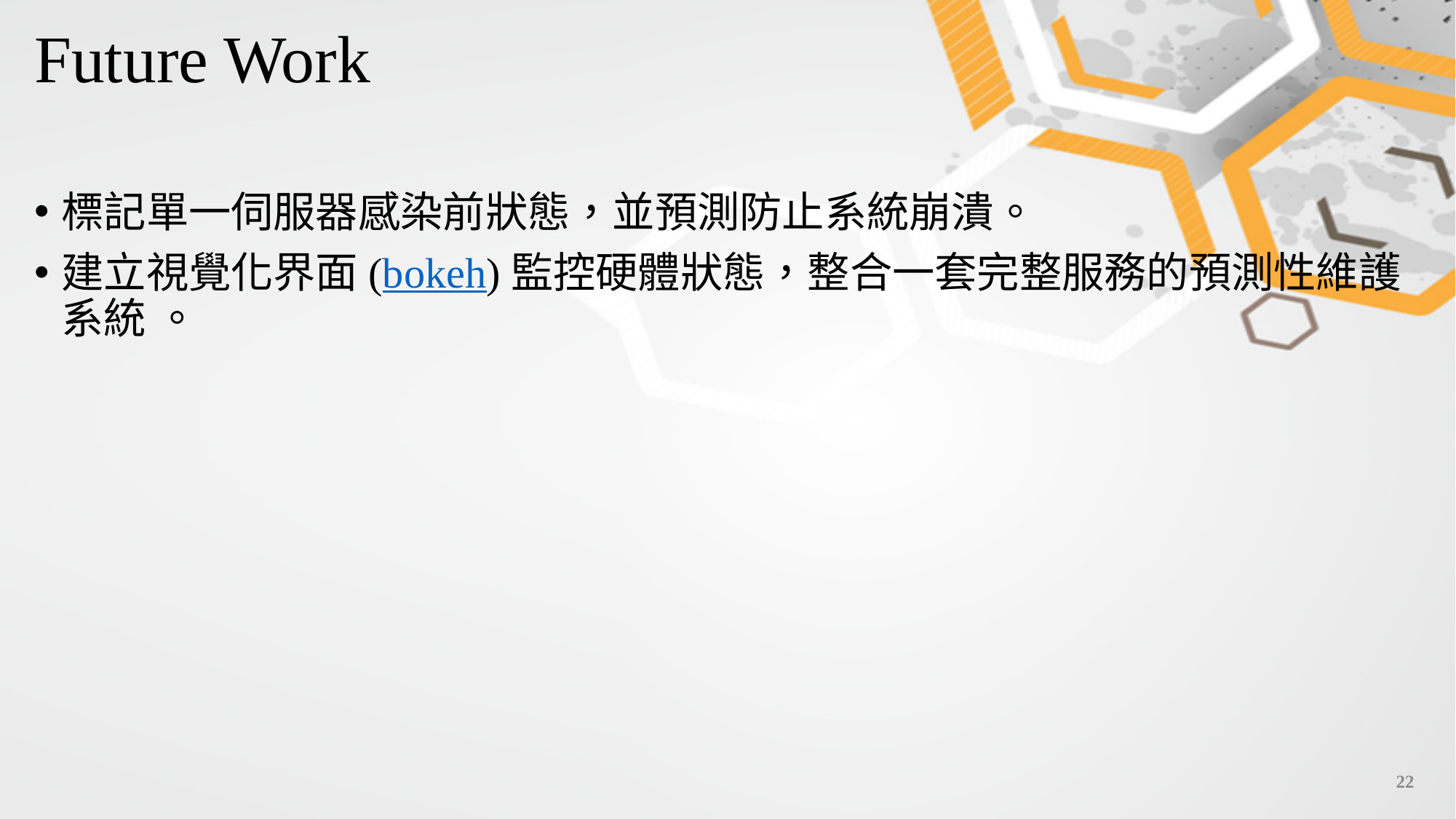

# Future Work
標記單一伺服器感染前狀態，並預測防止系統崩潰。
建立視覺化界面(bokeh)監控硬體狀態，整合一套完整服務的預測性維護系統 。

22